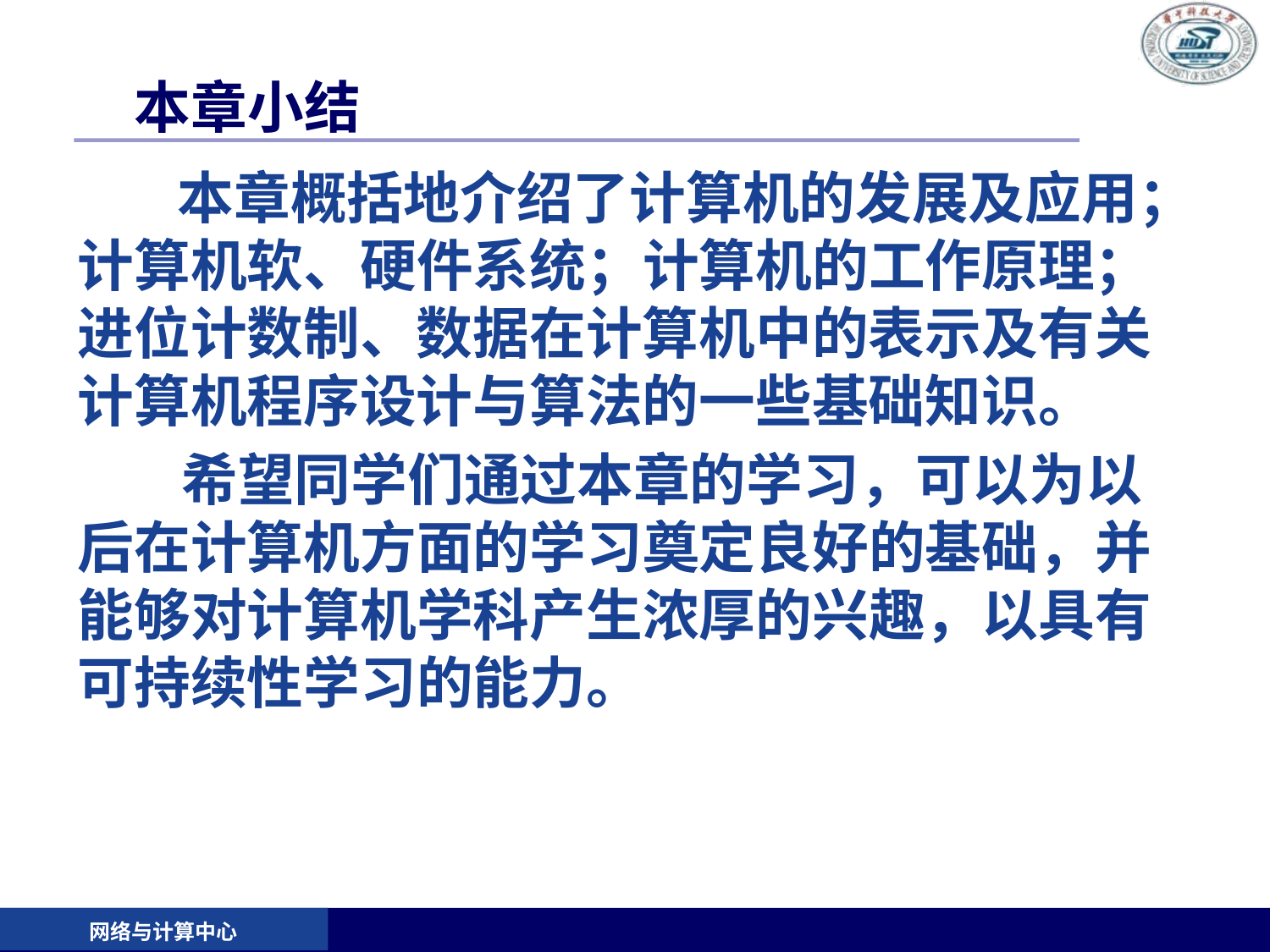

# 本章小结
        本章概括地介绍了计算机的发展及应用；计算机软、硬件系统；计算机的工作原理；进位计数制、数据在计算机中的表示及有关计算机程序设计与算法的一些基础知识。
       希望同学们通过本章的学习，可以为以后在计算机方面的学习奠定良好的基础，并能够对计算机学科产生浓厚的兴趣，以具有可持续性学习的能力。
网络与计算中心